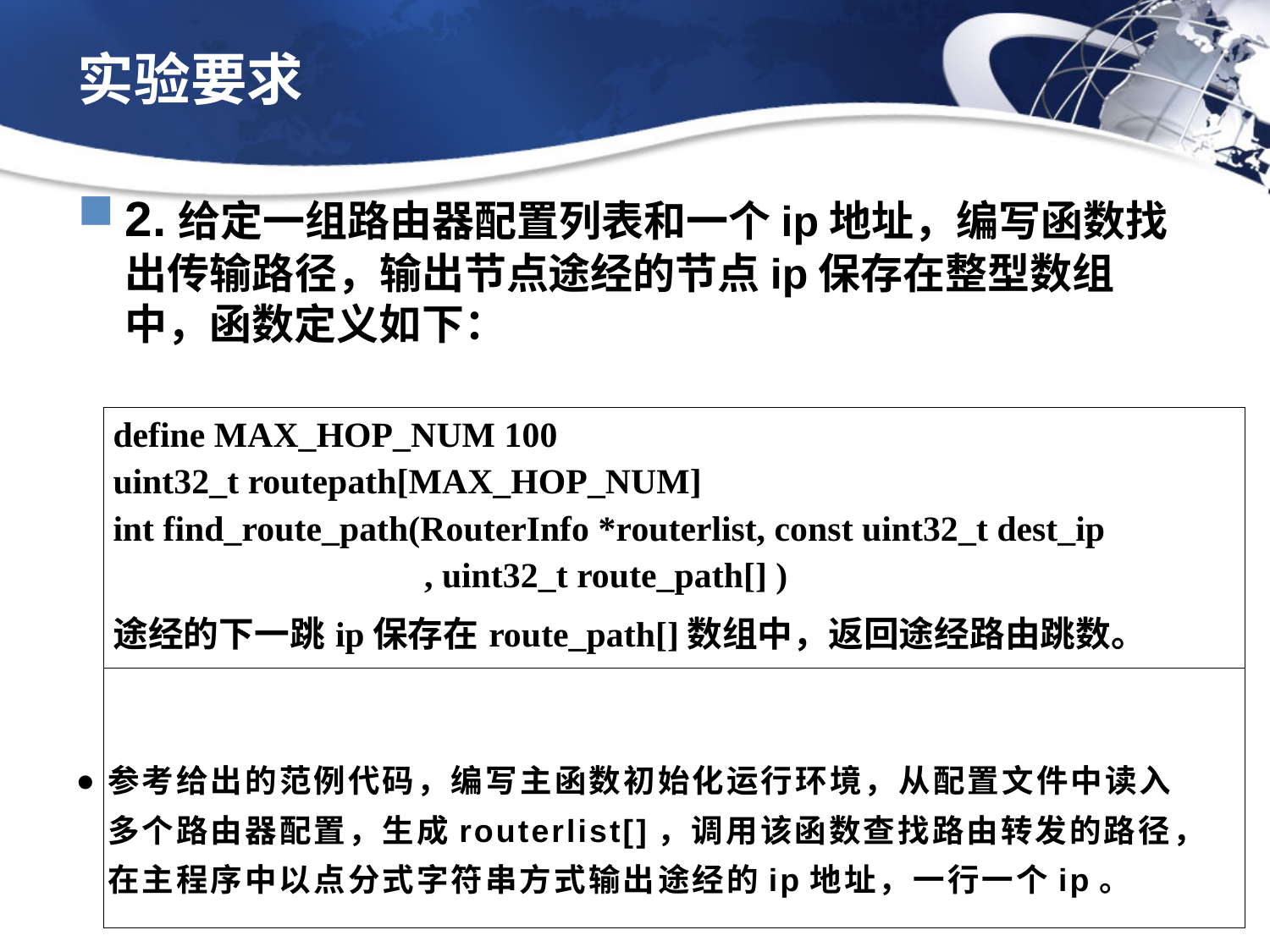

# 实验要求
2.给定一组路由器配置列表和一个ip地址，编写函数找出传输路径，输出节点途经的节点ip保存在整型数组中，函数定义如下：

| define MAX\_HOP\_NUM 100 uint32\_t routepath[MAX\_HOP\_NUM] int find\_route\_path(RouterInfo \*routerlist, const uint32\_t dest\_ip , uint32\_t route\_path[] ) 途经的下一跳ip保存在route\_path[]数组中，返回途经路由跳数。 |
| --- |
|  |
参考给出的范例代码，编写主函数初始化运行环境，从配置文件中读入多个路由器配置，生成routerlist[]，调用该函数查找路由转发的路径，在主程序中以点分式字符串方式输出途经的ip地址，一行一个ip。